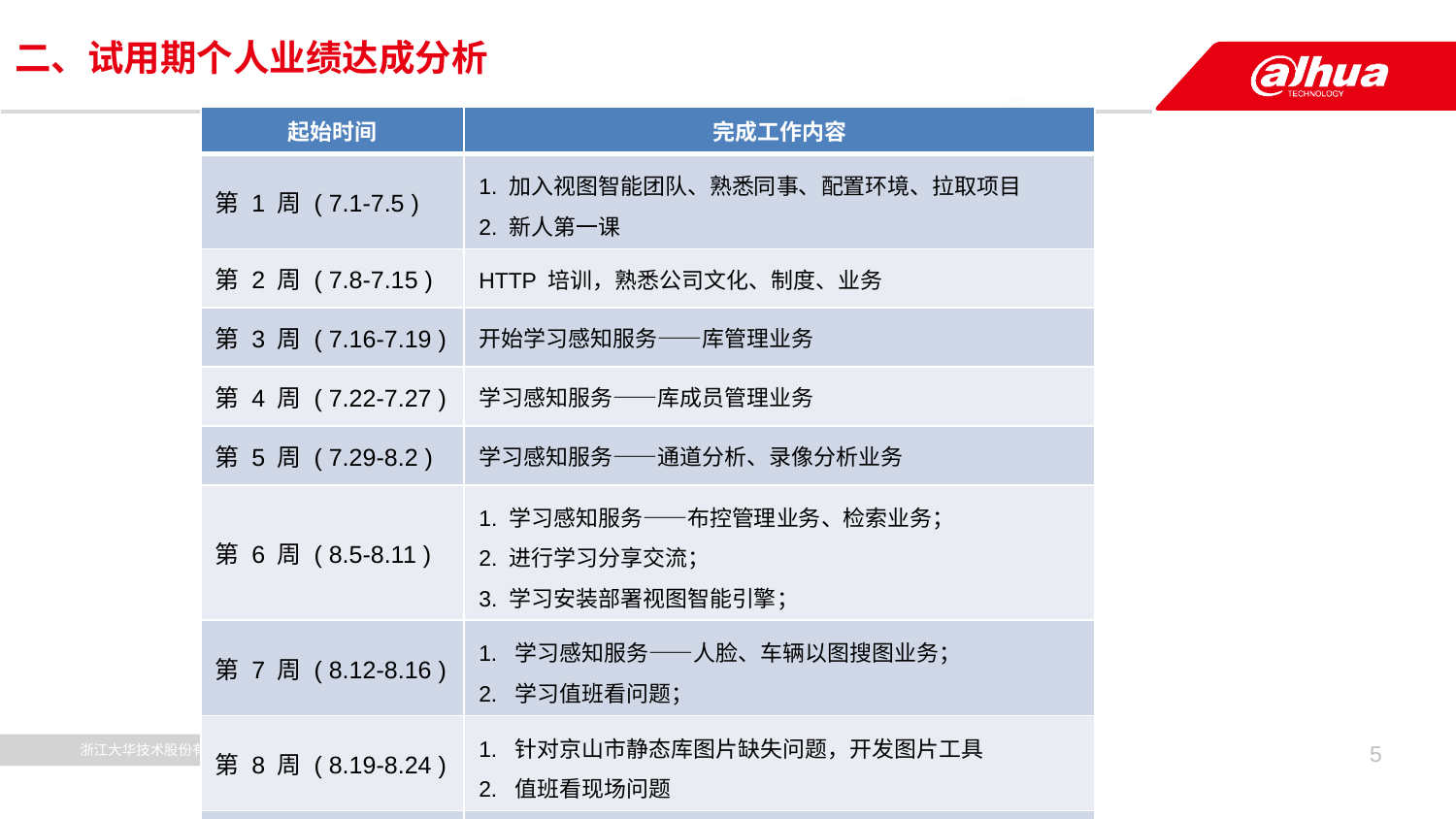

# 二、试用期个人业绩达成分析
| 起始时间 | 完成工作内容 |
| --- | --- |
| 第 1 周 ( 7.1-7.5 ) | 1. 加入视图智能团队、熟悉同事、配置环境、拉取项目 2. 新人第一课 |
| 第 2 周 ( 7.8-7.15 ) | HTTP 培训，熟悉公司文化、制度、业务 |
| 第 3 周 ( 7.16-7.19 ) | 开始学习感知服务——库管理业务 |
| 第 4 周 ( 7.22-7.27 ) | 学习感知服务——库成员管理业务 |
| 第 5 周 ( 7.29-8.2 ) | 学习感知服务——通道分析、录像分析业务 |
| 第 6 周 ( 8.5-8.11 ) | 1. 学习感知服务——布控管理业务、检索业务； 2. 进行学习分享交流； 3. 学习安装部署视图智能引擎； |
| 第 7 周 ( 8.12-8.16 ) | 学习感知服务——人脸、车辆以图搜图业务； 学习值班看问题； |
| 第 8 周 ( 8.19-8.24 ) | 针对京山市静态库图片缺失问题，开发图片工具 值班看现场问题 |
| 第 9 周 ( 8.26-8.30 ) | 学习感知服务——冷搜、NVN 业务 |